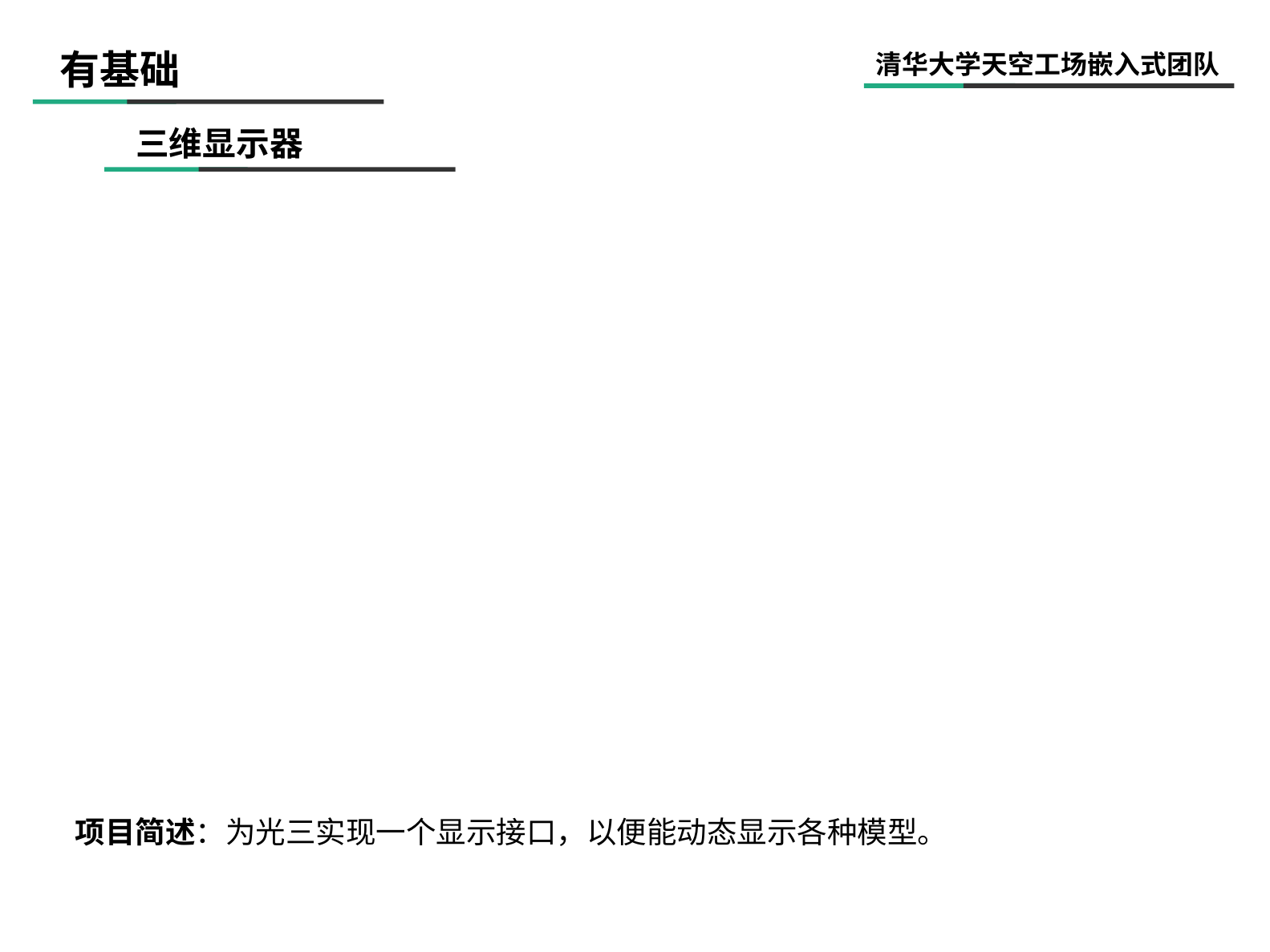

有基础
清华大学天空工场嵌入式团队

三维显示器

项目简述：为光三实现一个显示接口，以便能动态显示各种模型。